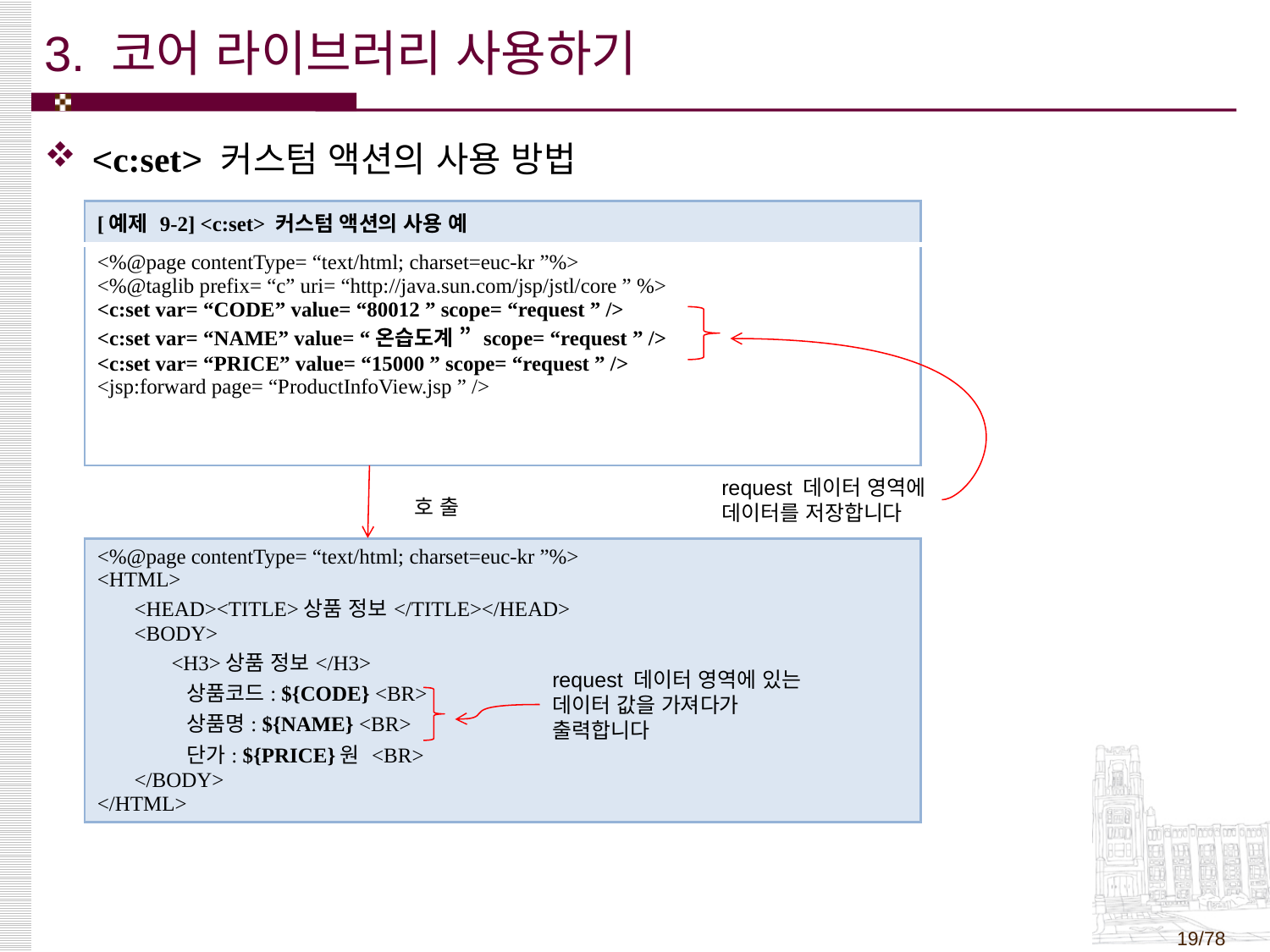

# 3. 코어 라이브러리 사용하기
<c:set> 커스텀 액션의 사용 방법

| [예제 9-2] <c:set> 커스텀 액션의 사용 예 |
| --- |
| <%@page contentType= “text/html; charset=euc-kr ”%> <%@taglib prefix= “c” uri= “http://java.sun.com/jsp/jstl/core ” %> <c:set var= “CODE” value= “80012 ” scope= “request ” /> <c:set var= “NAME” value= “온습도계 ” scope= “request ” /> <c:set var= “PRICE” value= “15000 ” scope= “request ” /> <jsp:forward page= “ProductInfoView.jsp ” /> |

request 데이터 영역에
데이터를 저장합니다
호 출
| <%@page contentType= “text/html; charset=euc-kr ”%> <HTML> <HEAD><TITLE>상품 정보</TITLE></HEAD> <BODY> <H3>상품 정보</H3> 상품코드: ${CODE} <BR> 상품명: ${NAME} <BR> 단가: ${PRICE}원 <BR> </BODY> </HTML> |
| --- |
request 데이터 영역에 있는
데이터 값을 가져다가 출력합니다